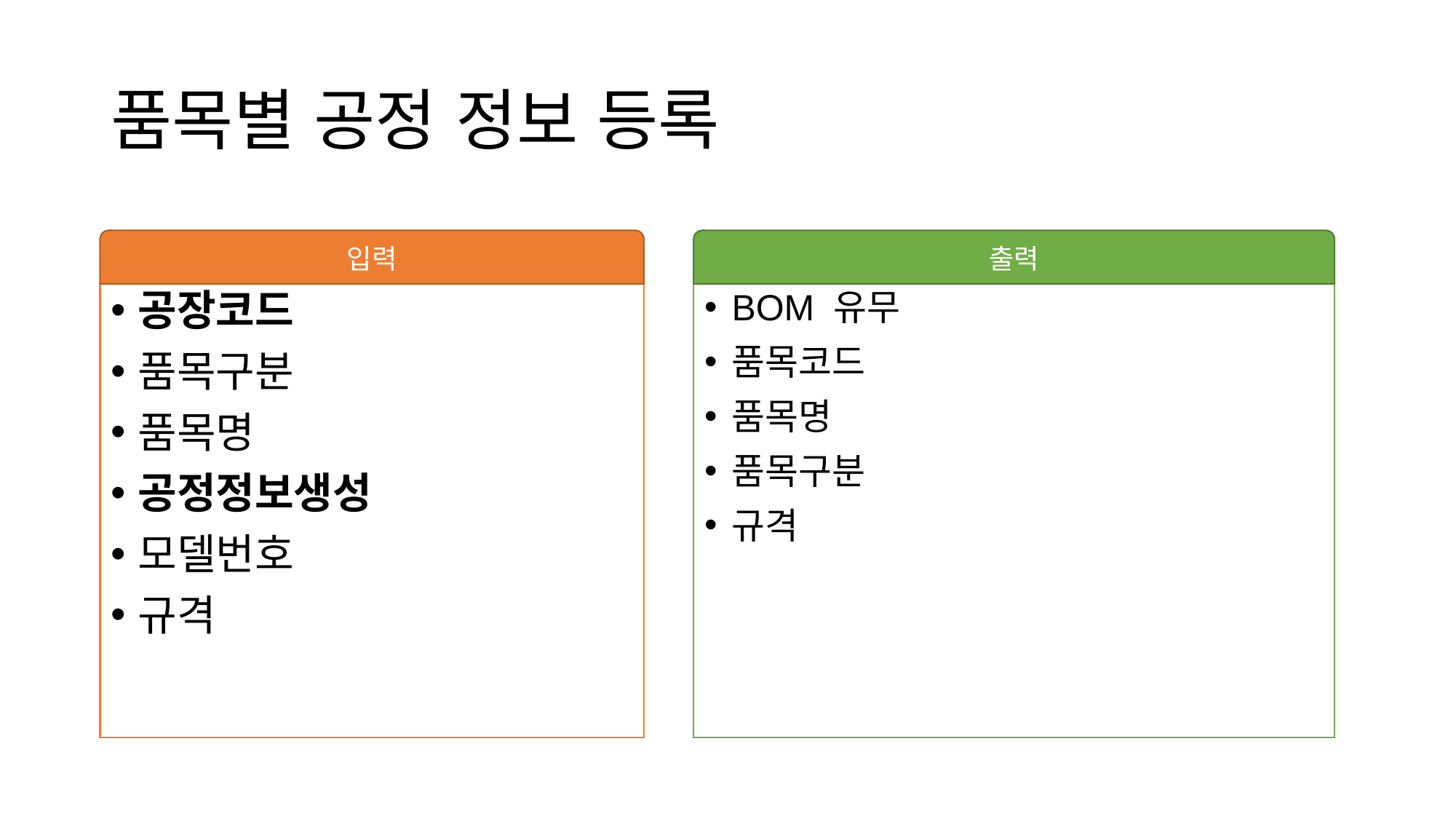

# 품목별 공정 정보 등록
입력
출력
공장코드
품목구분
품목명
공정정보생성
모델번호
규격
BOM 유무
품목코드
품목명
품목구분
규격